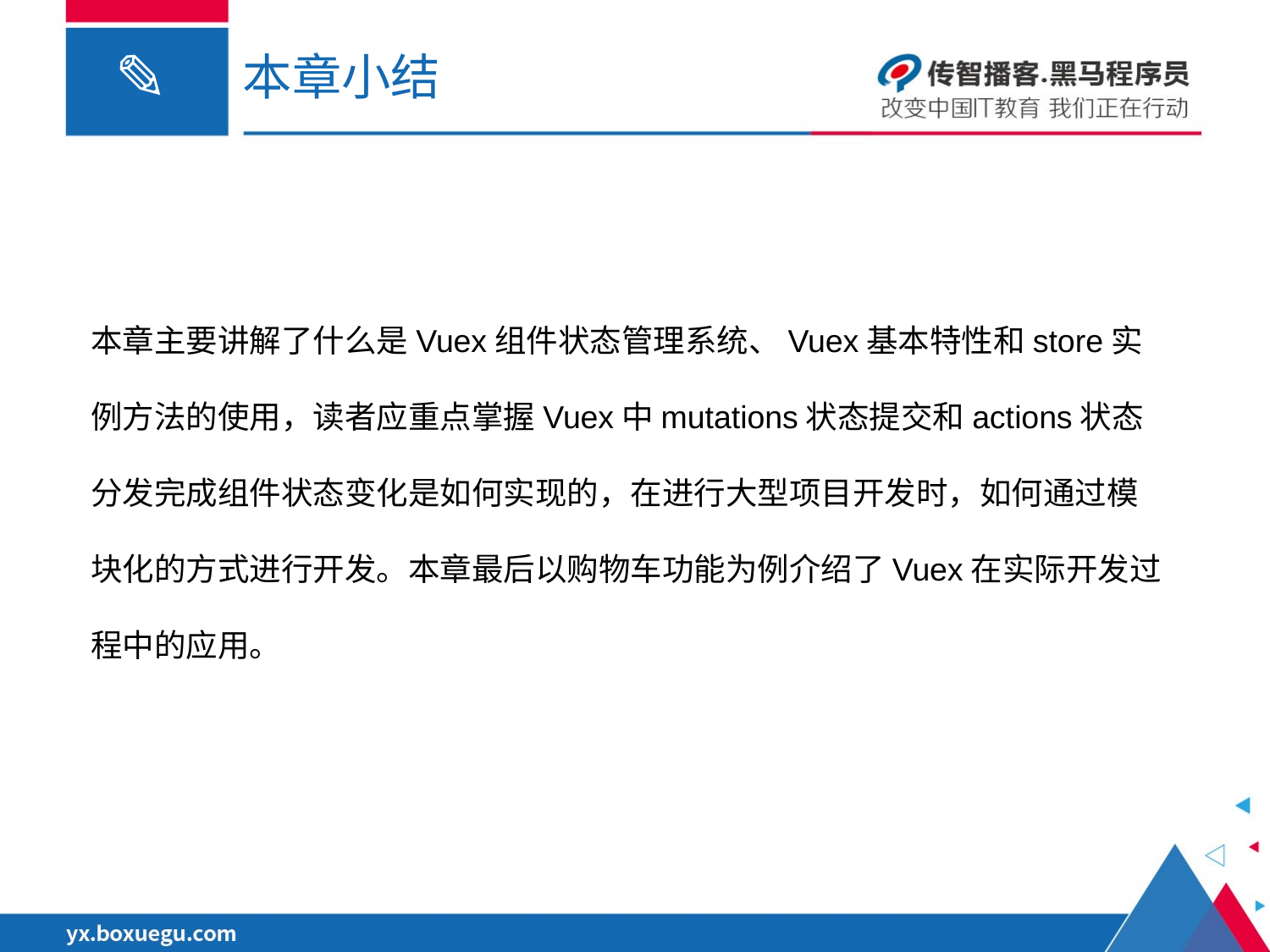

# 本章小结
本章主要讲解了什么是Vuex组件状态管理系统、Vuex基本特性和store实例方法的使用，读者应重点掌握Vuex中mutations状态提交和actions状态分发完成组件状态变化是如何实现的，在进行大型项目开发时，如何通过模块化的方式进行开发。本章最后以购物车功能为例介绍了Vuex在实际开发过程中的应用。